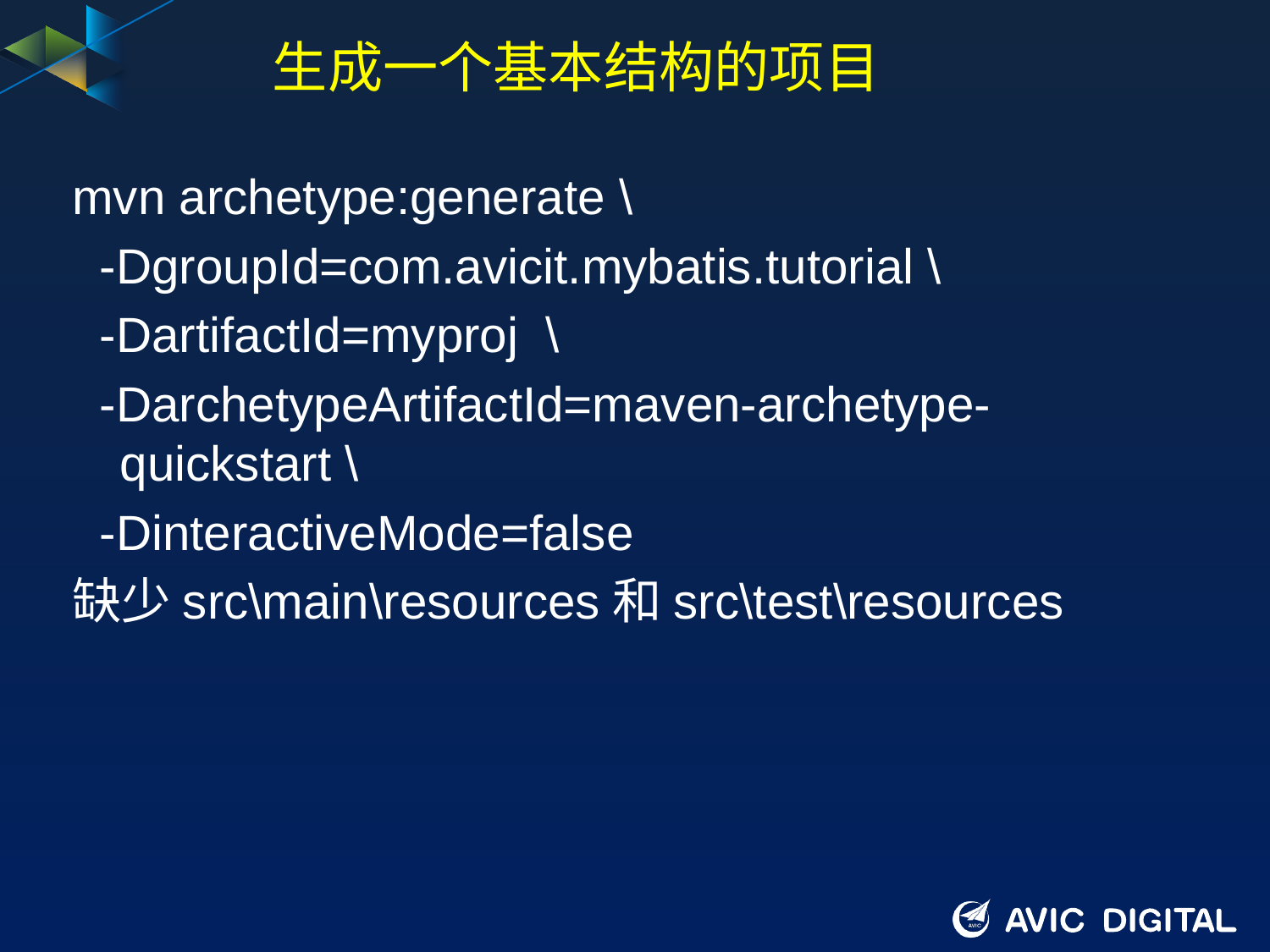

# 生成一个基本结构的项目
mvn archetype:generate \
  -DgroupId=com.avicit.mybatis.tutorial \
  -DartifactId=myproj  \
  -DarchetypeArtifactId=maven-archetype-quickstart \
  -DinteractiveMode=false
缺少src\main\resources和src\test\resources